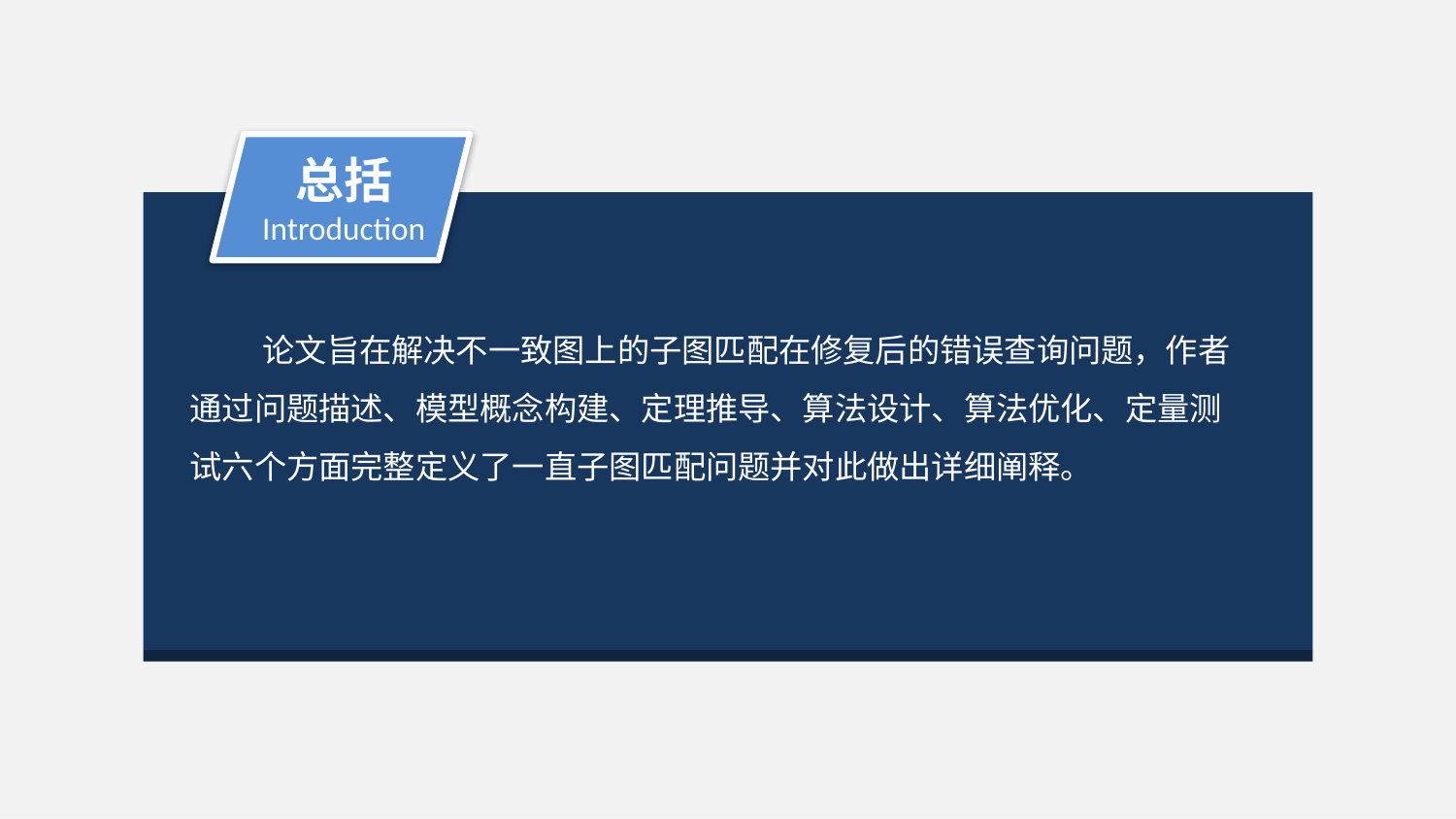

总括
Introduction

论文旨在解决不一致图上的子图匹配在修复后的错误查询问题，作者通过问题描述、模型概念构建、定理推导、算法设计、算法优化、定量测试六个方面完整定义了一直子图匹配问题并对此做出详细阐释。